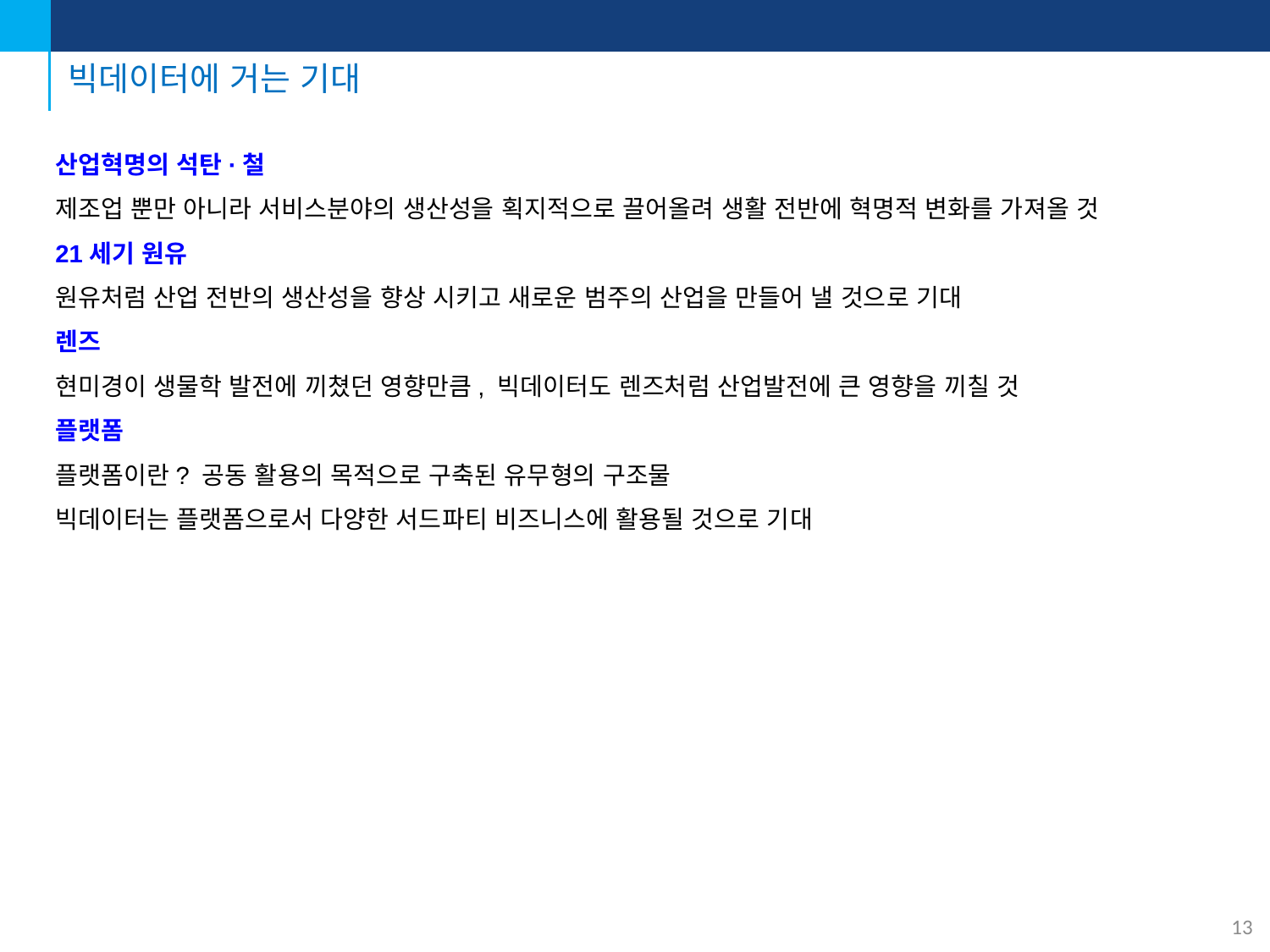

# 빅데이터에 거는 기대
산업혁명의 석탄·철
제조업 뿐만 아니라 서비스분야의 생산성을 획지적으로 끌어올려 생활 전반에 혁명적 변화를 가져올 것
21세기 원유
원유처럼 산업 전반의 생산성을 향상 시키고 새로운 범주의 산업을 만들어 낼 것으로 기대
렌즈
현미경이 생물학 발전에 끼쳤던 영향만큼, 빅데이터도 렌즈처럼 산업발전에 큰 영향을 끼칠 것
플랫폼
플랫폼이란? 공동 활용의 목적으로 구축된 유무형의 구조물
빅데이터는 플랫폼으로서 다양한 서드파티 비즈니스에 활용될 것으로 기대
13